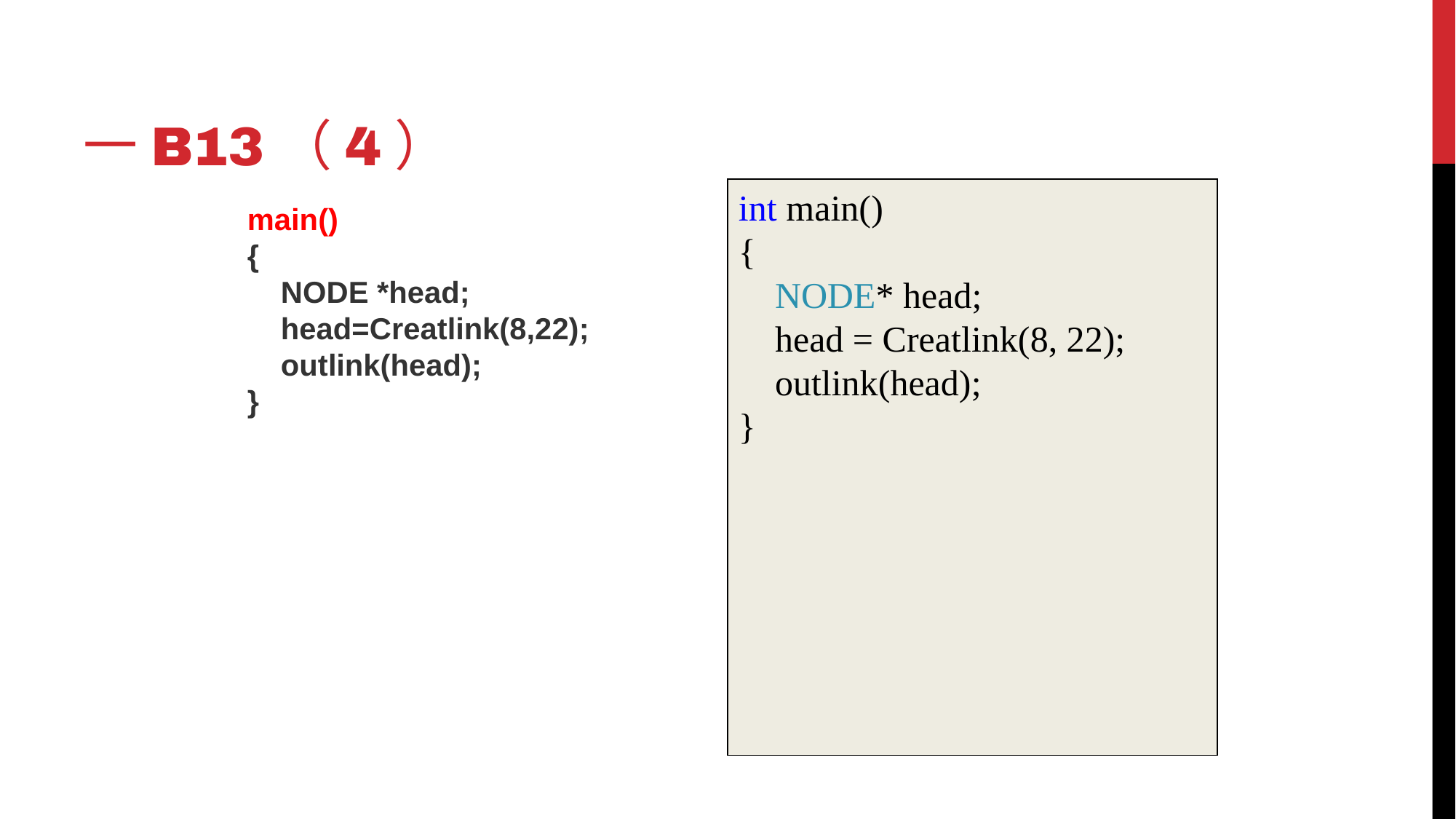

# 一b13（4）
int main()
{
    NODE* head;
    head = Creatlink(8, 22);
    outlink(head);
}

main()
{
    NODE *head;
    head=Creatlink(8,22);
    outlink(head);
}